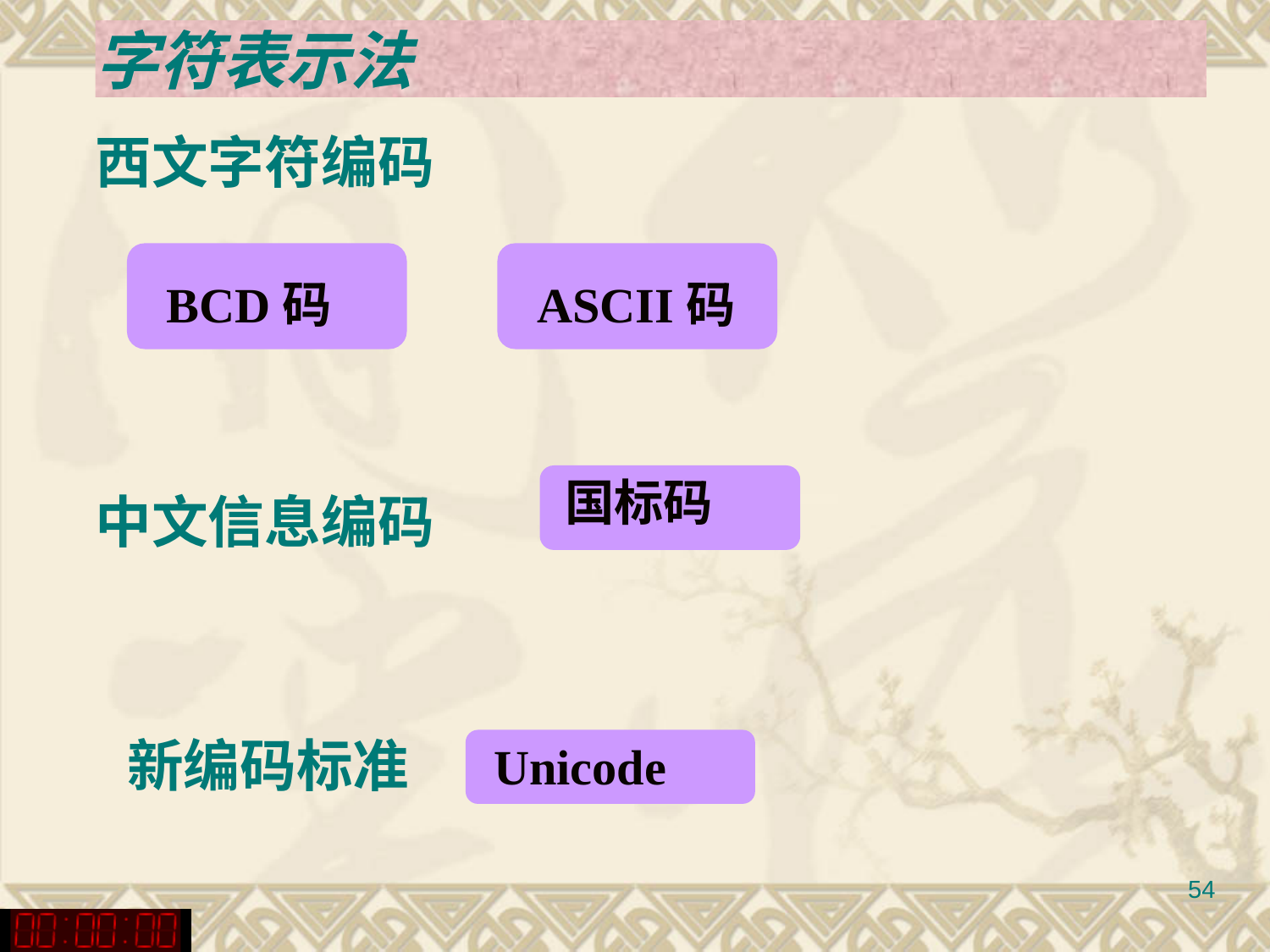

字符表示法
西文字符编码

BCD码

ASCII码

国标码
中文信息编码
新编码标准

Unicode
54